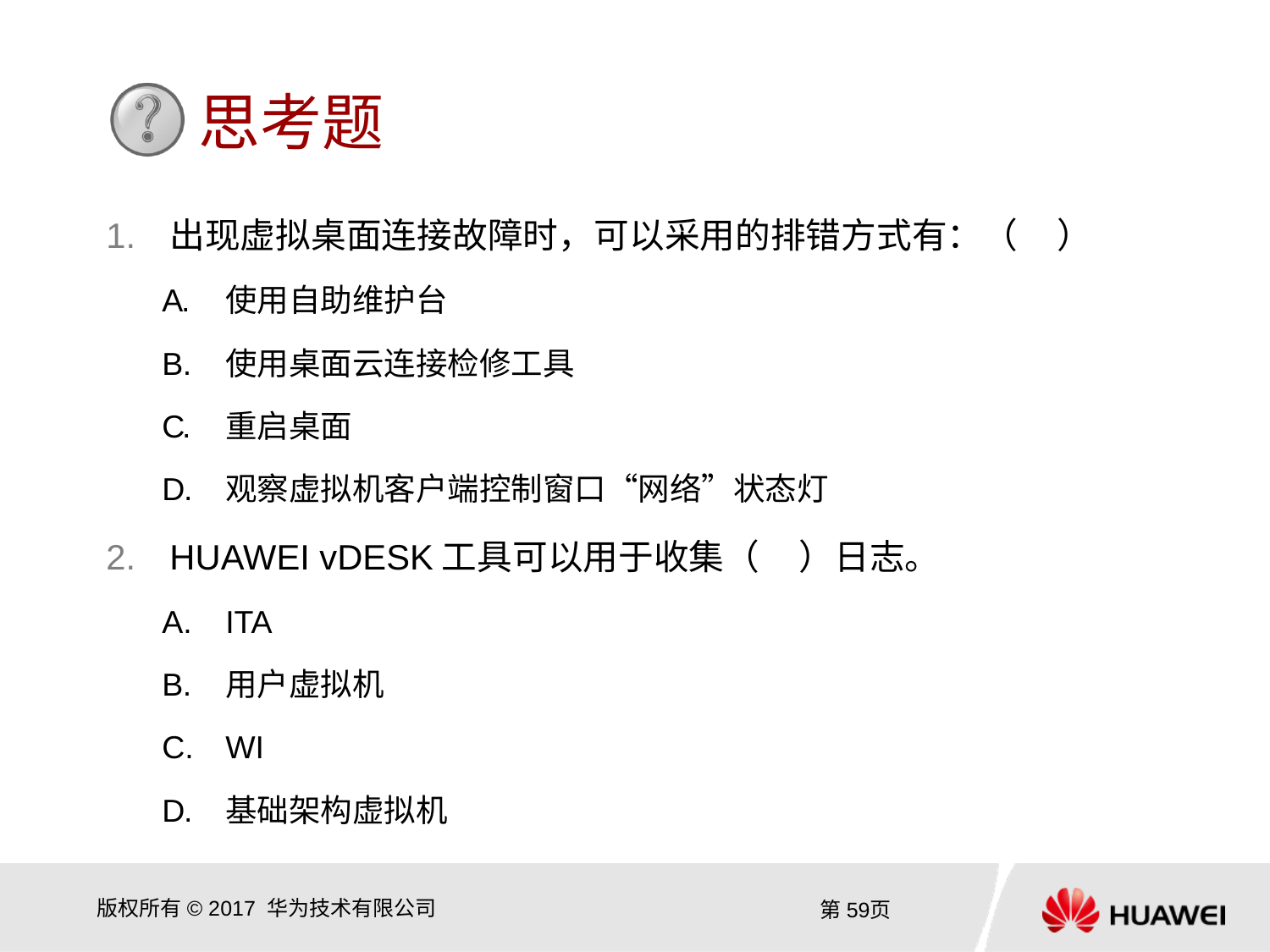

出现虚拟桌面连接故障时，可以采用的排错方式有：（     ）
使用自助维护台
使用桌面云连接检修工具
重启桌面
观察虚拟机客户端控制窗口“网络”状态灯
HUAWEI vDESK工具可以用于收集（     ）日志。
ITA
用户虚拟机
WI
基础架构虚拟机